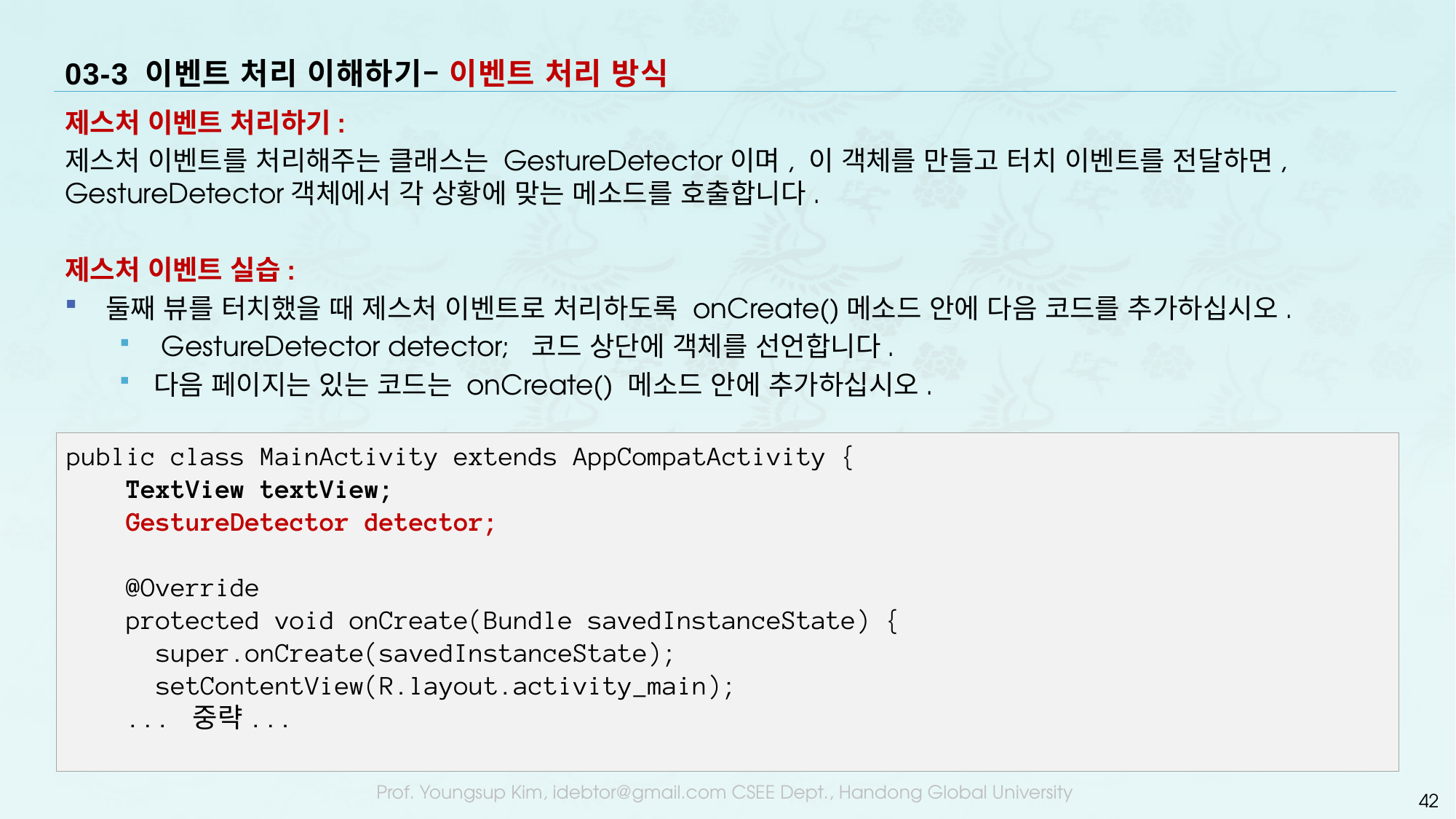

# 03-3 이벤트 처리 이해하기– 이벤트 처리 방식
제스처 이벤트 처리하기:
제스처 이벤트를 처리해주는 클래스는 GestureDetector이며, 이 객체를 만들고 터치 이벤트를 전달하면, GestureDetector객체에서 각 상황에 맞는 메소드를 호출합니다.

제스처 이벤트 실습:
둘째 뷰를 터치했을 때 제스처 이벤트로 처리하도록 onCreate()메소드 안에 다음 코드를 추가하십시오.
 GestureDetector detector;  코드 상단에 객체를 선언합니다.
다음 페이지는 있는 코드는 onCreate() 메소드 안에 추가하십시오.

public class MainActivity extends AppCompatActivity {
    TextView textView;
    GestureDetector detector;

    @Override
    protected void onCreate(Bundle savedInstanceState) {
      super.onCreate(savedInstanceState);
      setContentView(R.layout.activity_main);
    ... 중략...

42